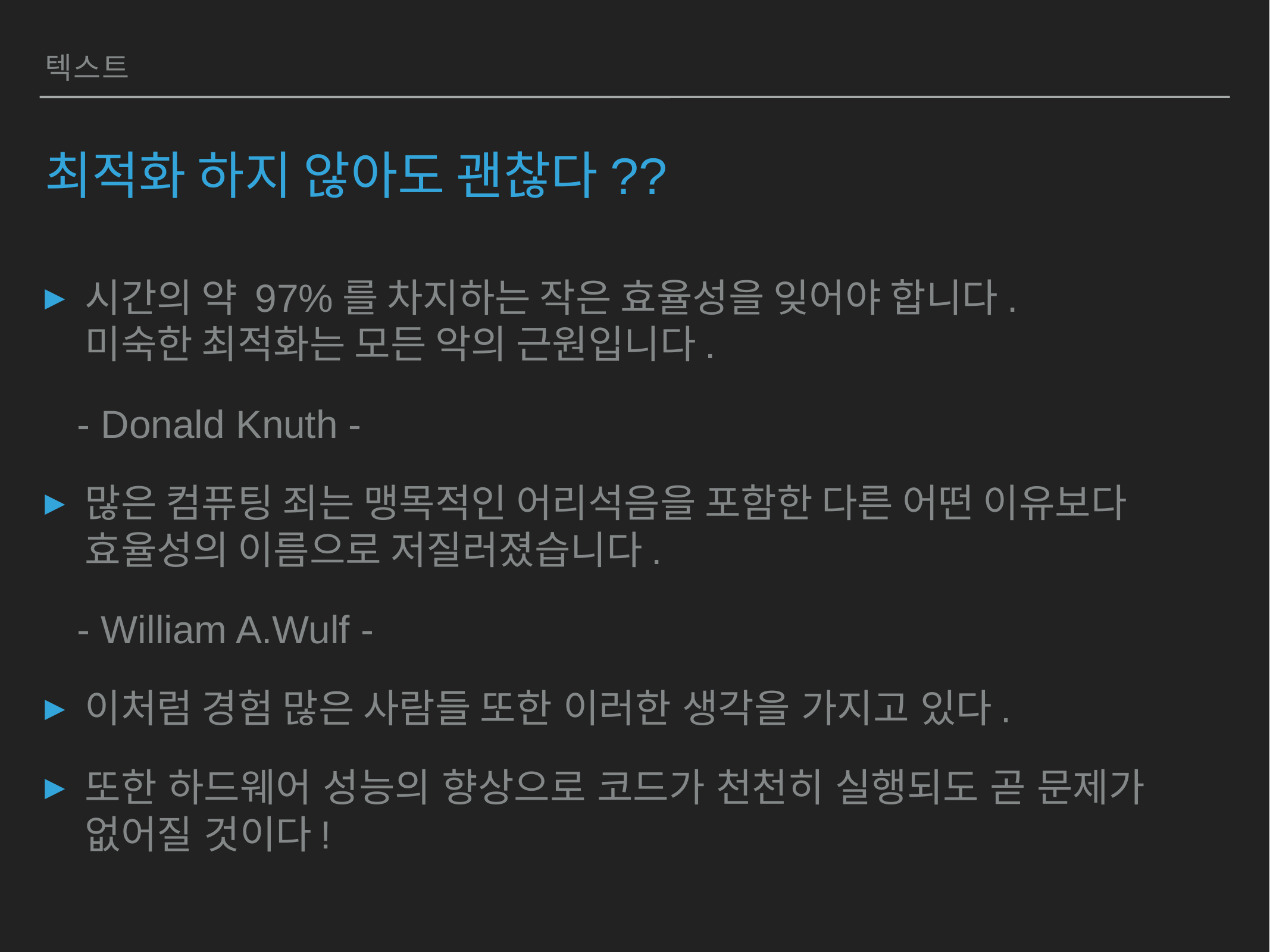

텍스트
# 최적화 하지 않아도 괜찮다??
시간의 약 97%를 차지하는 작은 효율성을 잊어야 합니다.
미숙한 최적화는 모든 악의 근원입니다.
   - Donald Knuth -
많은 컴퓨팅 죄는 맹목적인 어리석음을 포함한 다른 어떤 이유보다 효율성의 이름으로 저질러졌습니다.
   - William A.Wulf -
이처럼 경험 많은 사람들 또한 이러한 생각을 가지고 있다.
또한 하드웨어 성능의 향상으로 코드가 천천히 실행되도 곧 문제가 없어질 것이다!